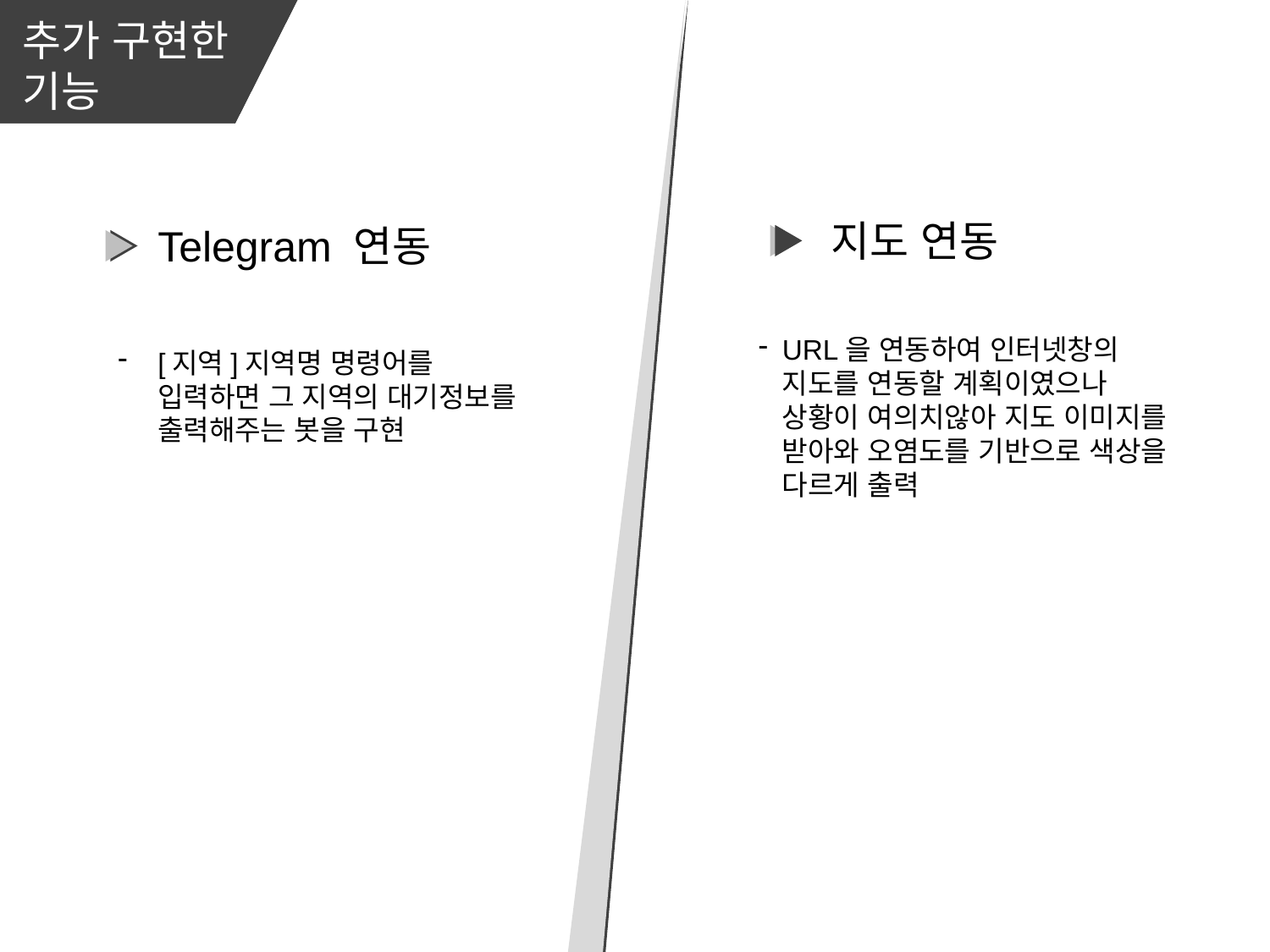

추가 구현한 기능
지도 연동
Telegram 연동

URL을 연동하여 인터넷창의 지도를 연동할 계획이였으나 상황이 여의치않아 지도 이미지를 받아와 오염도를 기반으로 색상을 다르게 출력
[지역]지역명 명령어를 입력하면 그 지역의 대기정보를 출력해주는 봇을 구현